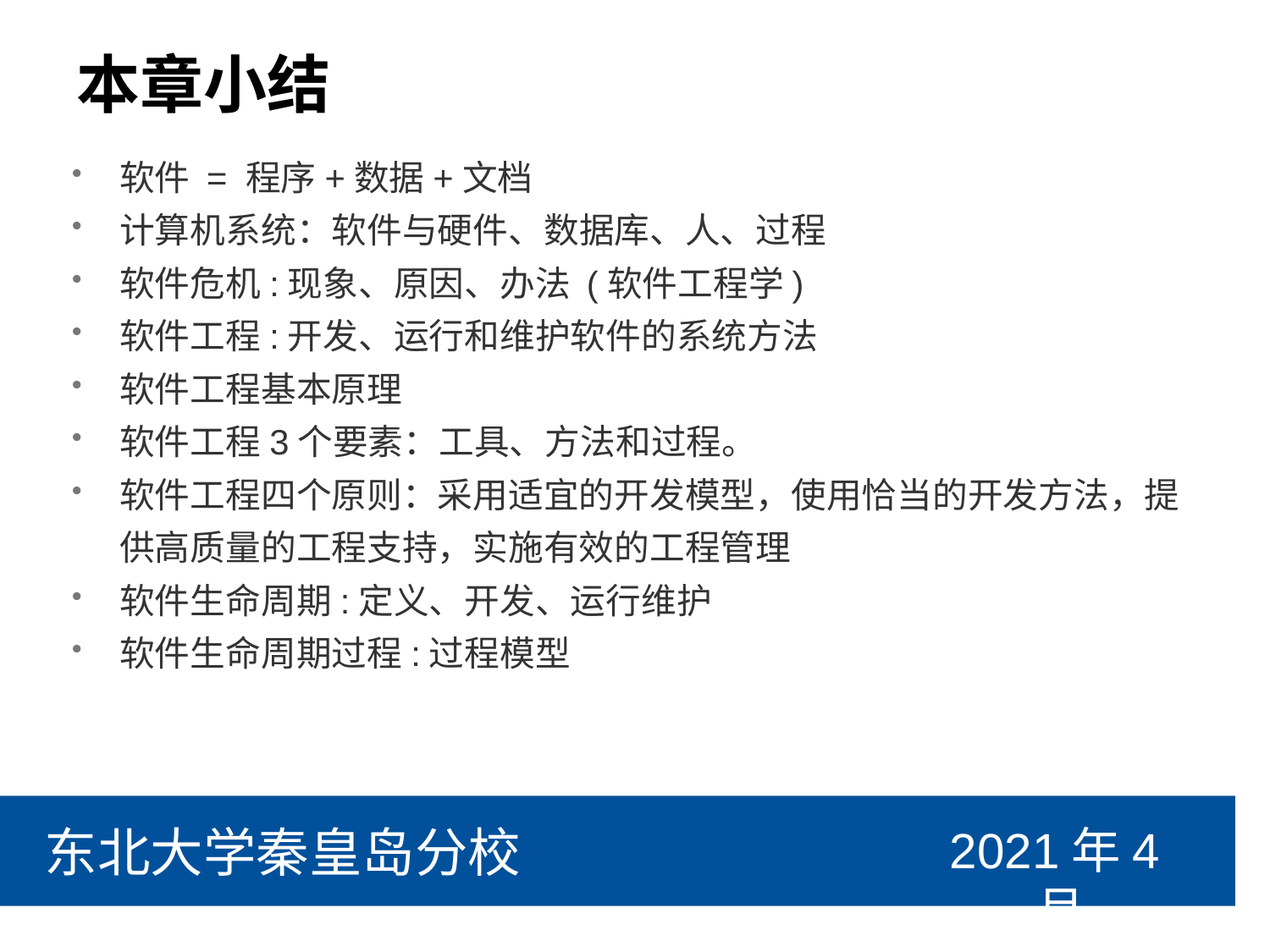

# 本章小结
软件 = 程序+数据+文档
计算机系统：软件与硬件、数据库、人、过程
软件危机:现象、原因、办法 (软件工程学)
软件工程:开发、运行和维护软件的系统方法
软件工程基本原理
软件工程3个要素：工具、方法和过程。
软件工程四个原则：采用适宜的开发模型，使用恰当的开发方法，提供高质量的工程支持，实施有效的工程管理
软件生命周期:定义、开发、运行维护
软件生命周期过程:过程模型